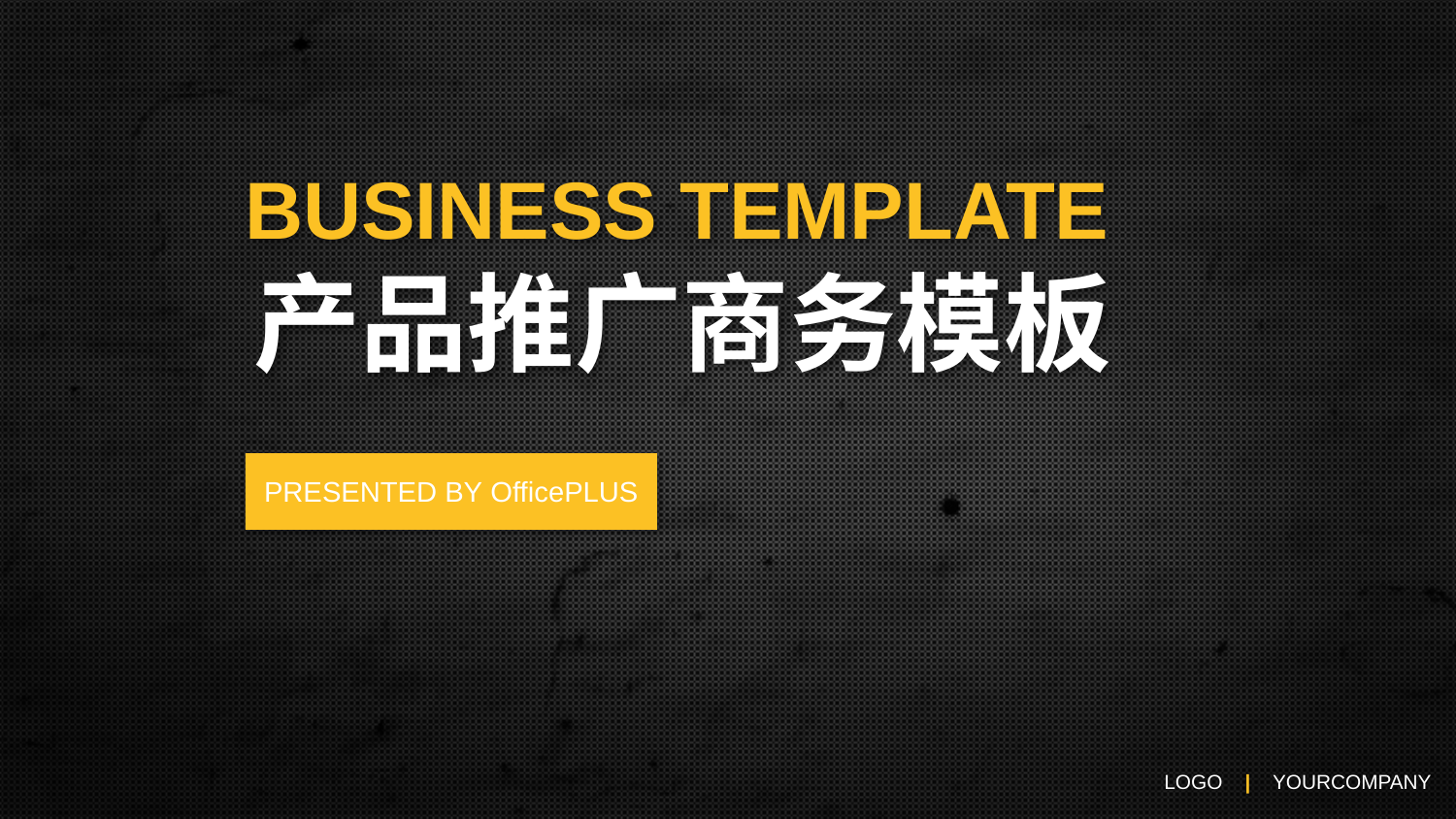

BUSINESS TEMPLATE
产品推广商务模板

PRESENTED BY OfficePLUS
LOGO    |    YOURCOMPANY